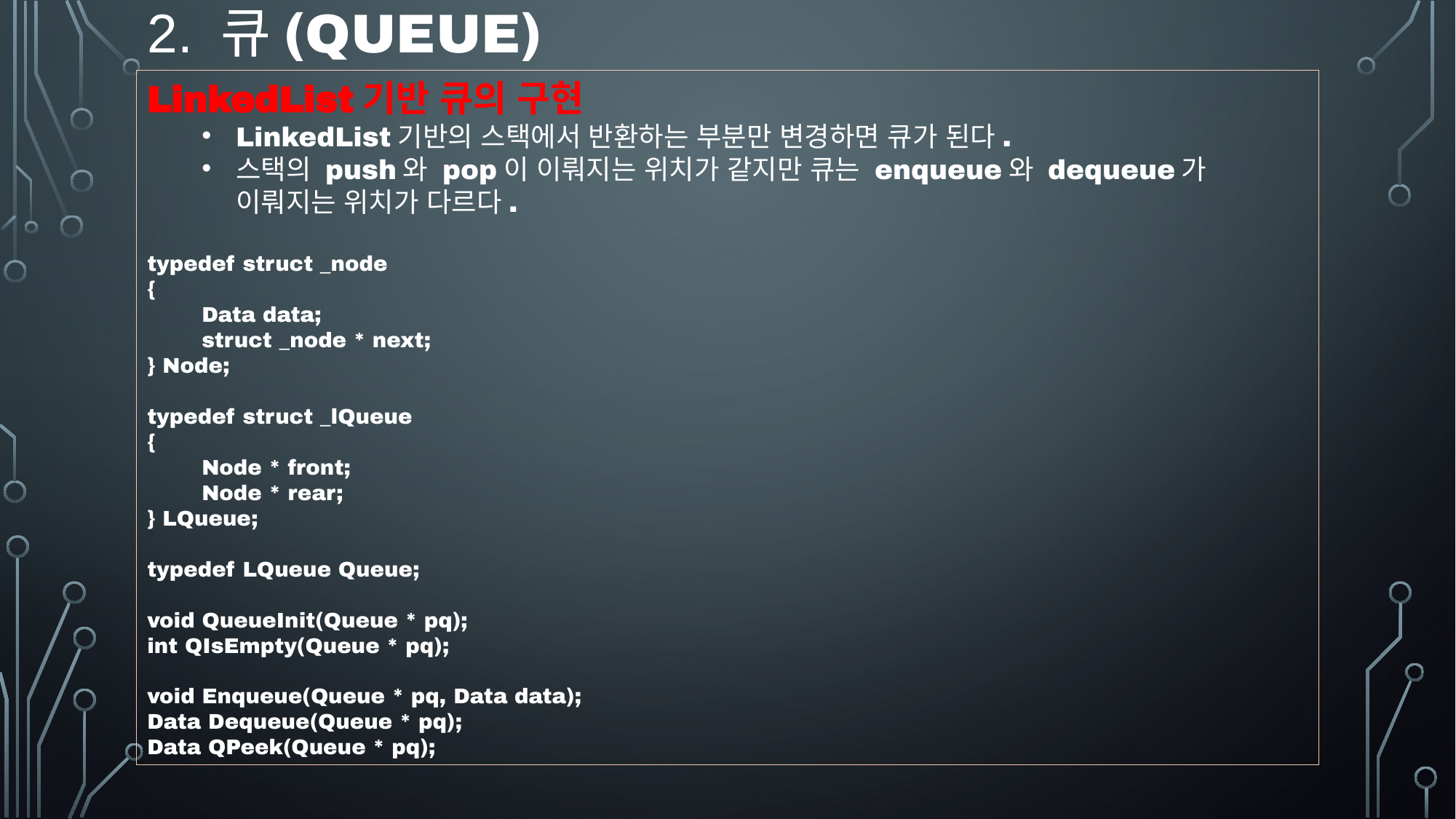

# 2. 큐(queue)
LinkedList기반 큐의 구현
LinkedList기반의 스택에서 반환하는 부분만 변경하면 큐가 된다.
스택의 push와 pop이 이뤄지는 위치가 같지만 큐는 enqueue와 dequeue가 이뤄지는 위치가 다르다.

typedef struct _node
{
Data data;
struct _node * next;
} Node;

typedef struct _lQueue
{
Node * front;
Node * rear;
} LQueue;

typedef LQueue Queue;

void QueueInit(Queue * pq);
int QIsEmpty(Queue * pq);

void Enqueue(Queue * pq, Data data);
Data Dequeue(Queue * pq);
Data QPeek(Queue * pq);